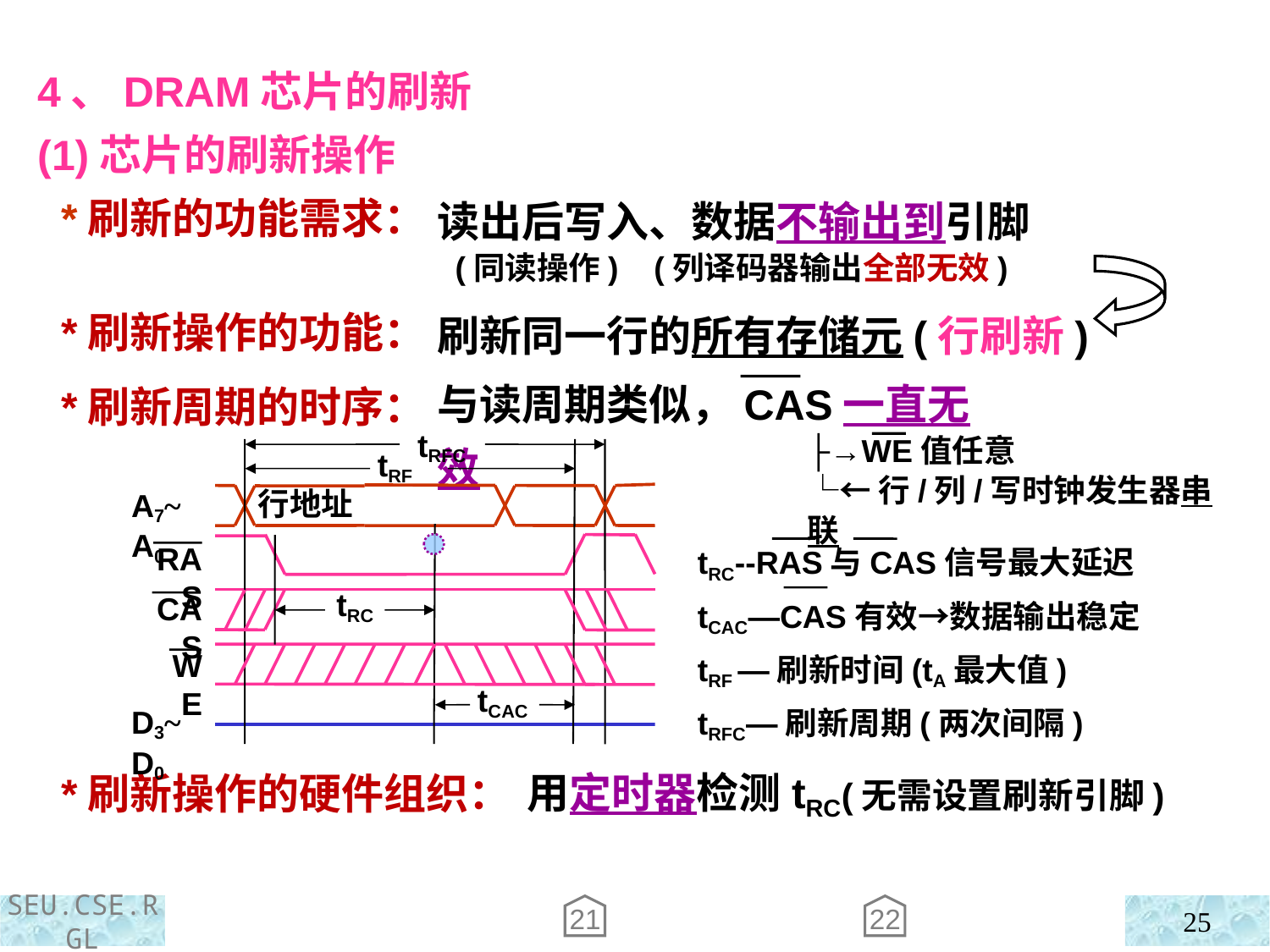

4、DRAM芯片的刷新
(1)芯片的刷新操作
  *刷新的功能需求：

  *刷新操作的功能：
  *刷新周期的时序：

  *刷新操作的硬件组织：
读出后写入、数据不输出到引脚
  (同读操作)    (列译码器输出全部无效)
刷新同一行的所有存储元(行刷新)

与读周期类似，CAS一直无效

├→WE值任意
└←行/列/写时钟发生器串联

tRFC

tRF

A7~A0

行地址

RAS

CAS

tRC

WE

tCAC
D3~D0

tRC--RAS与CAS信号最大延迟
tCAC—CAS有效→数据输出稳定
tRF —刷新时间(tA最大值)
tRFC—刷新周期(两次间隔)

用定时器检测tRC(无需设置刷新引脚)
22
21
25